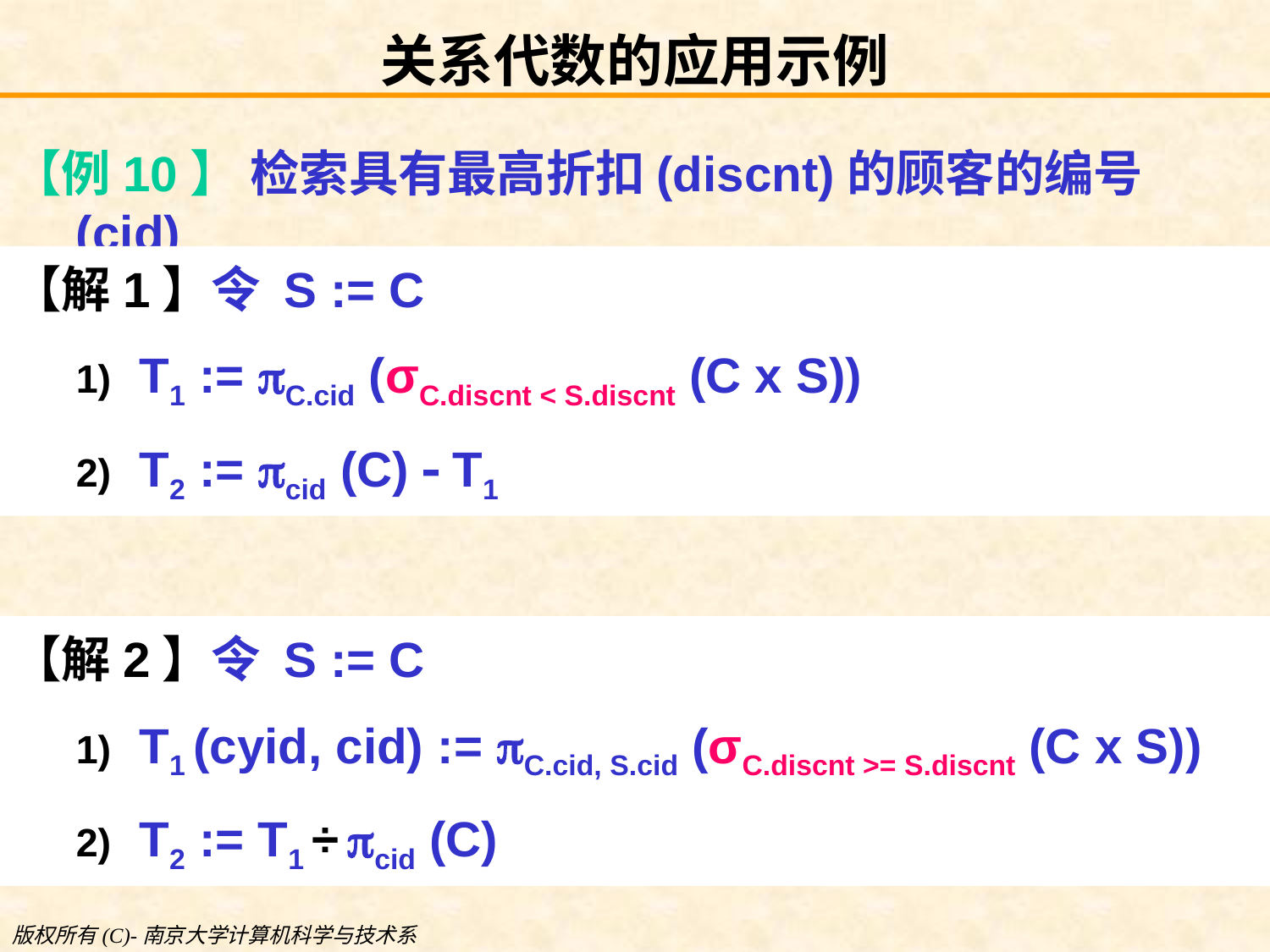

194
# 关系代数的应用示例
【例10】 检索具有最高折扣(discnt)的顾客的编号(cid)
【解1】令 S := C
T1 := πC.cid (σC.discnt < S.discnt (C x S))
T2 := πcid (C) − T1
【解2】令 S := C
T1 (cyid, cid) := πC.cid, S.cid (σC.discnt >= S.discnt (C x S))
T2 := T1 ÷ πcid (C)
版权所有(C)-南京大学计算机科学与技术系